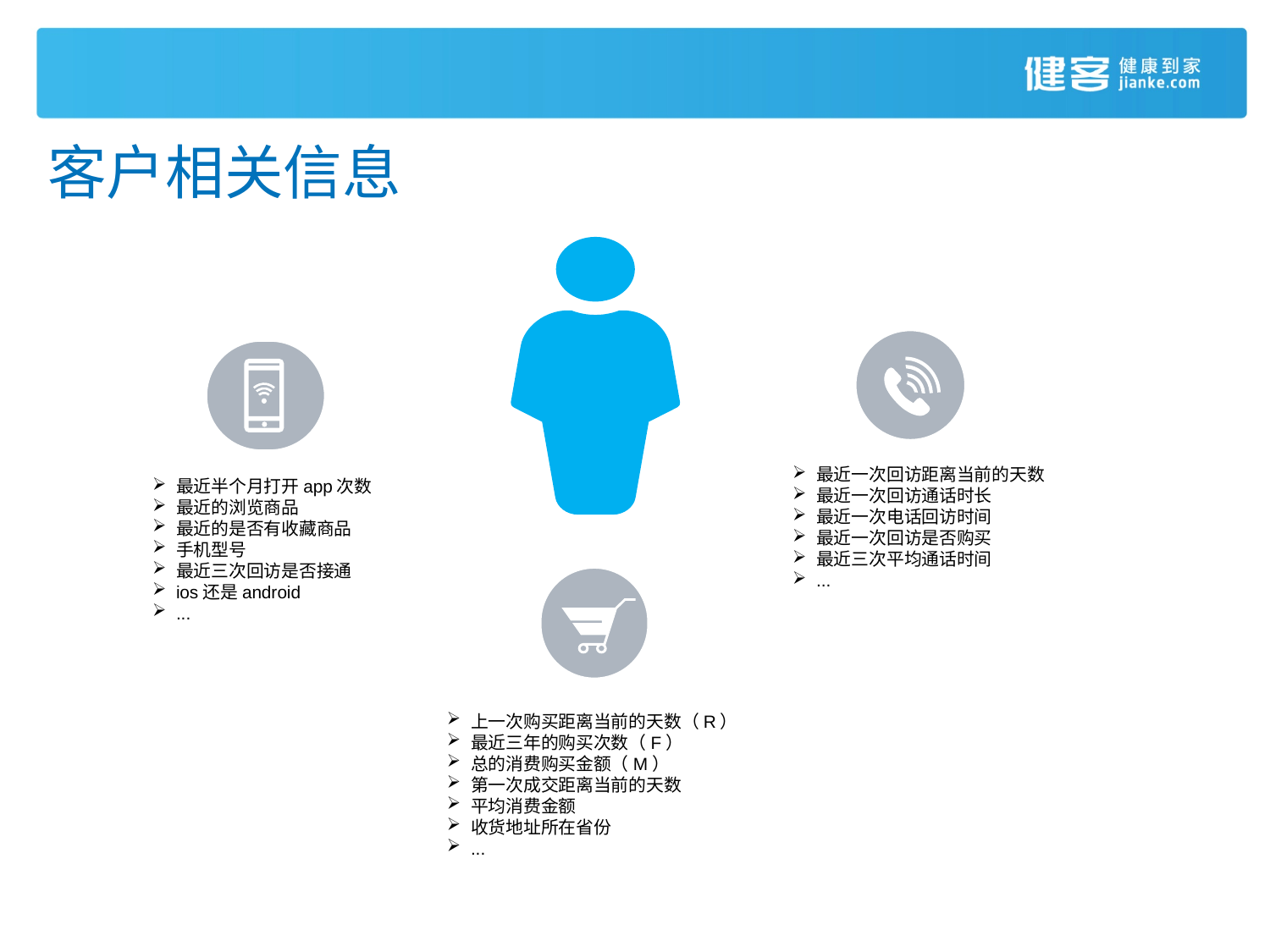

# 客户相关信息

最近一次回访距离当前的天数
最近一次回访通话时长
最近一次电话回访时间
最近一次回访是否购买
最近三次平均通话时间
...
最近半个月打开app次数
最近的浏览商品
最近的是否有收藏商品
手机型号
最近三次回访是否接通
ios还是android
...

上一次购买距离当前的天数（R）
最近三年的购买次数（F）
总的消费购买金额（M）
第一次成交距离当前的天数
平均消费金额
收货地址所在省份
...
3